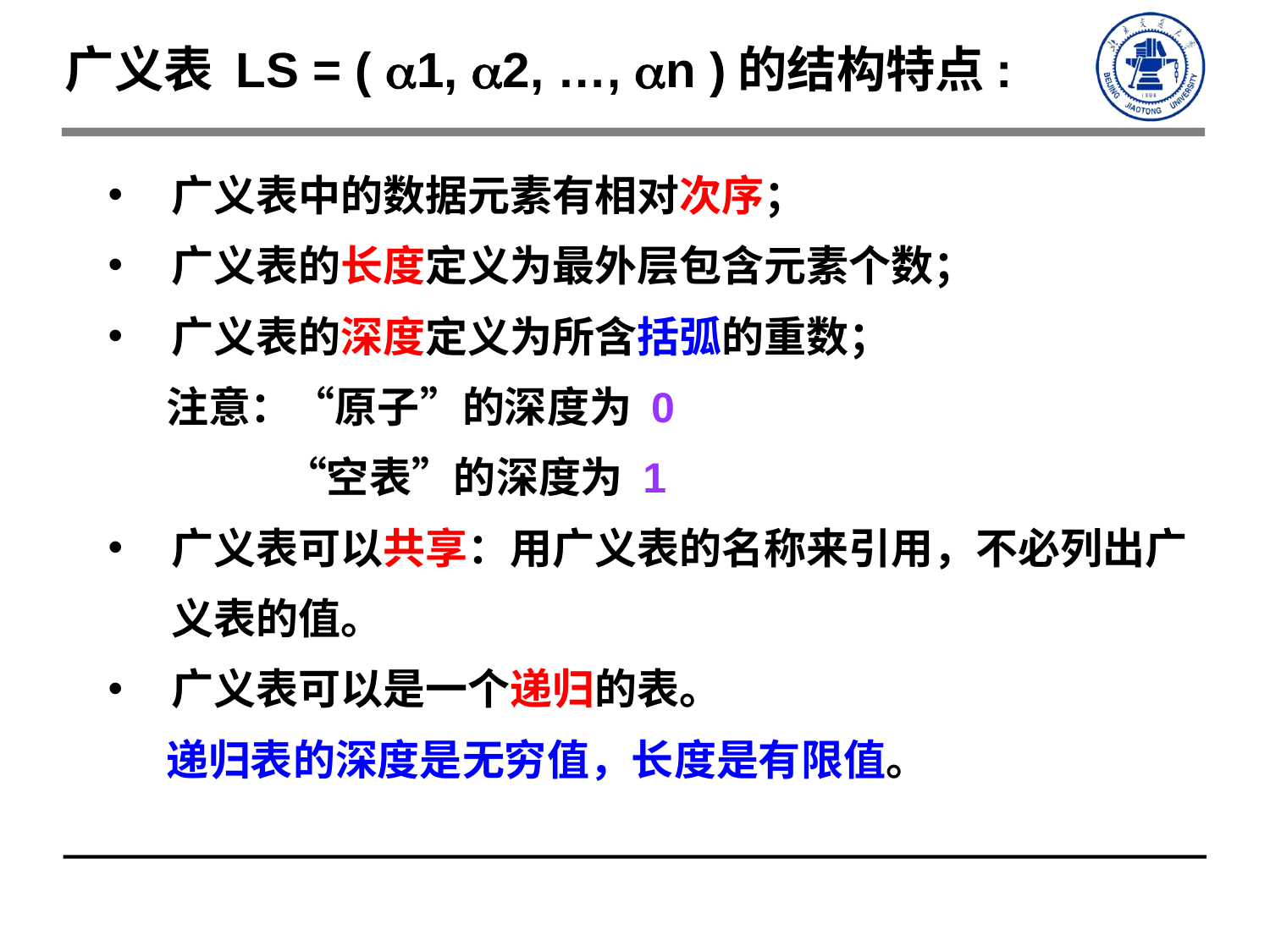

广义表 LS = ( α1, α2, …, αn )的结构特点:
广义表中的数据元素有相对次序；
广义表的长度定义为最外层包含元素个数；
广义表的深度定义为所含括弧的重数；
     注意：“原子”的深度为 0
           　  “空表”的深度为 1
广义表可以共享：用广义表的名称来引用，不必列出广义表的值。
广义表可以是一个递归的表。
     递归表的深度是无穷值，长度是有限值。